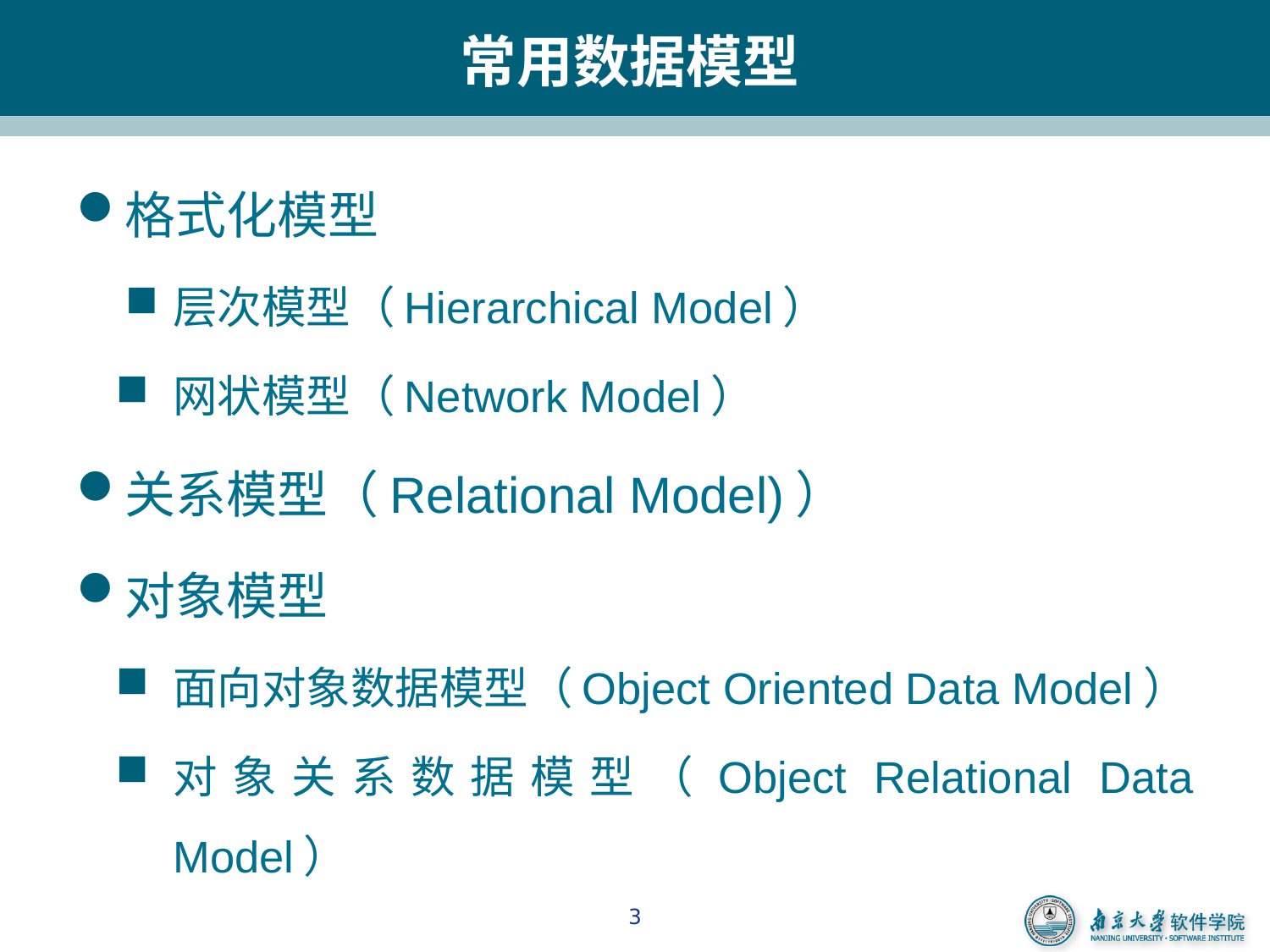

# 常用数据模型
格式化模型
层次模型（Hierarchical Model）
网状模型（Network Model）
关系模型（Relational Model)）
对象模型
面向对象数据模型（Object Oriented Data Model）
对象关系数据模型（Object Relational Data Model）
3